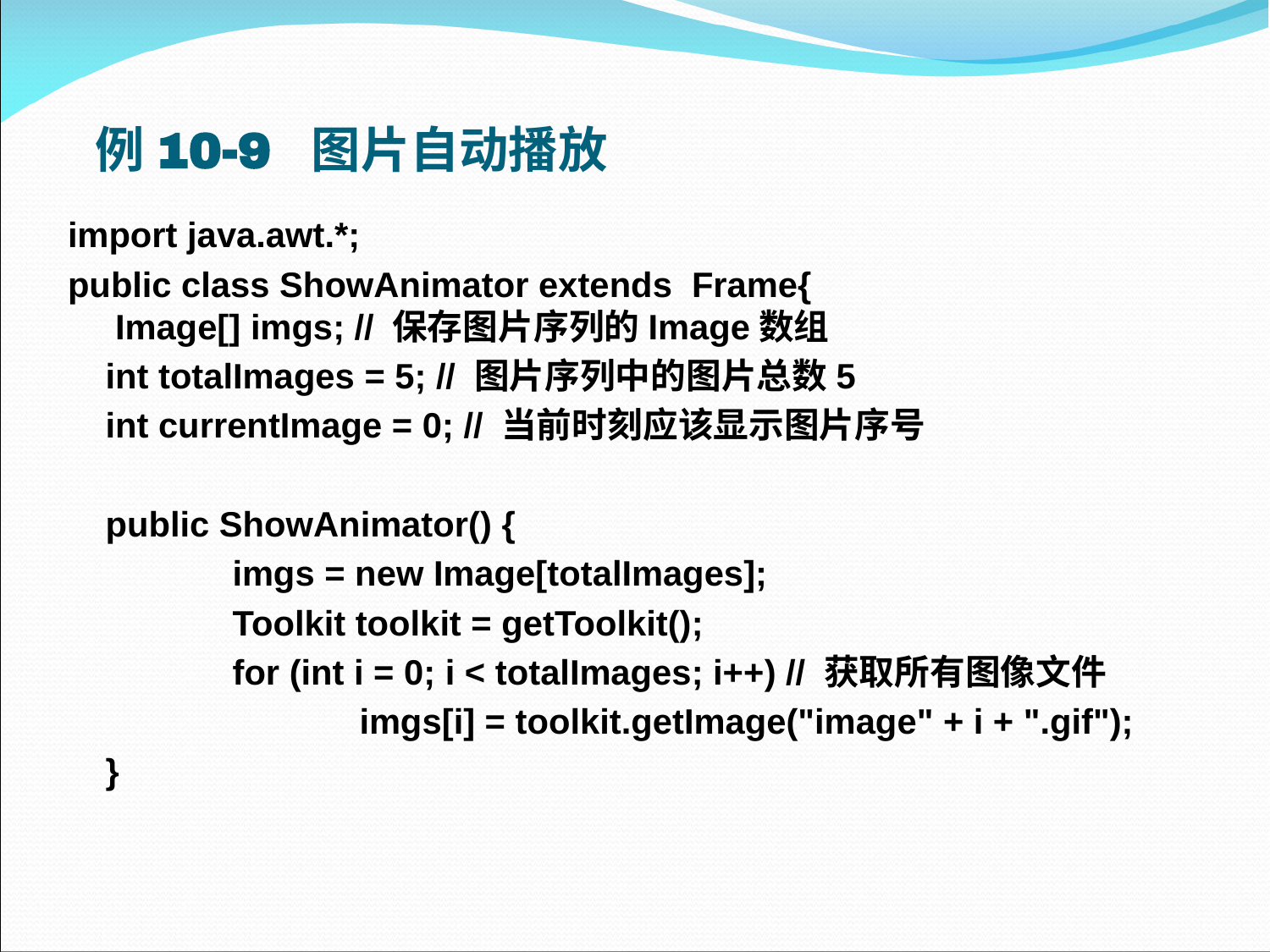

# 例10-9  图片自动播放
import java.awt.*;
public class ShowAnimator extends  Frame{
 Image[] imgs; // 保存图片序列的Image数组
	int totalImages = 5; // 图片序列中的图片总数5
	int currentImage = 0; // 当前时刻应该显示图片序号

	public ShowAnimator() {
		imgs = new Image[totalImages];
		Toolkit toolkit = getToolkit();
		for (int i = 0; i < totalImages; i++) // 获取所有图像文件
			imgs[i] = toolkit.getImage("image" + i + ".gif");
	}